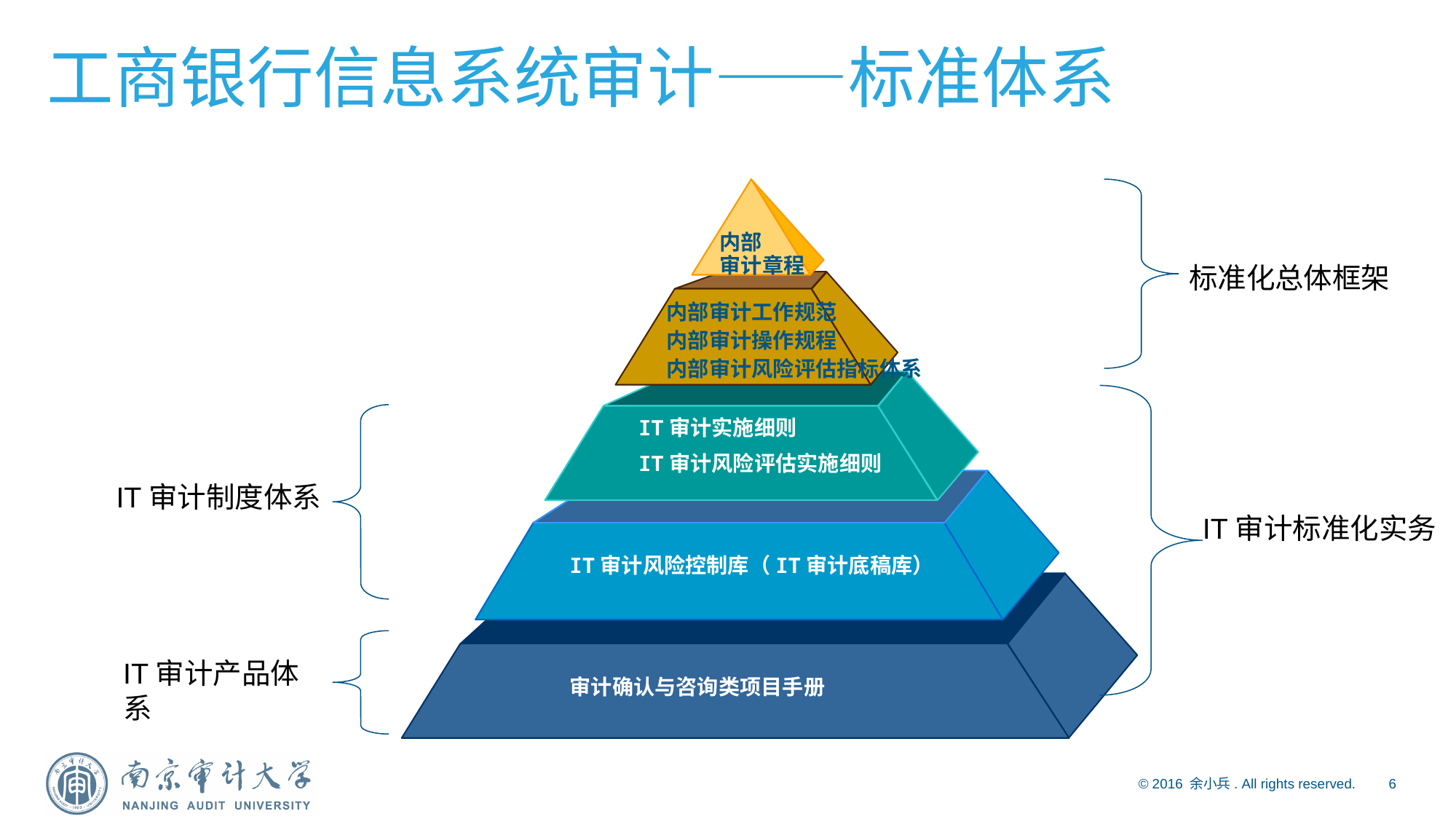

# 工商银行信息系统审计——标准体系

内部
审计章程
标准化总体框架

内部审计工作规范
内部审计操作规程
内部审计风险评估指标体系

IT审计实施细则
IT审计风险评估实施细则

IT审计制度体系
IT审计标准化实务

IT审计风险控制库（IT审计底稿库）

IT审计产品体系
审计确认与咨询类项目手册